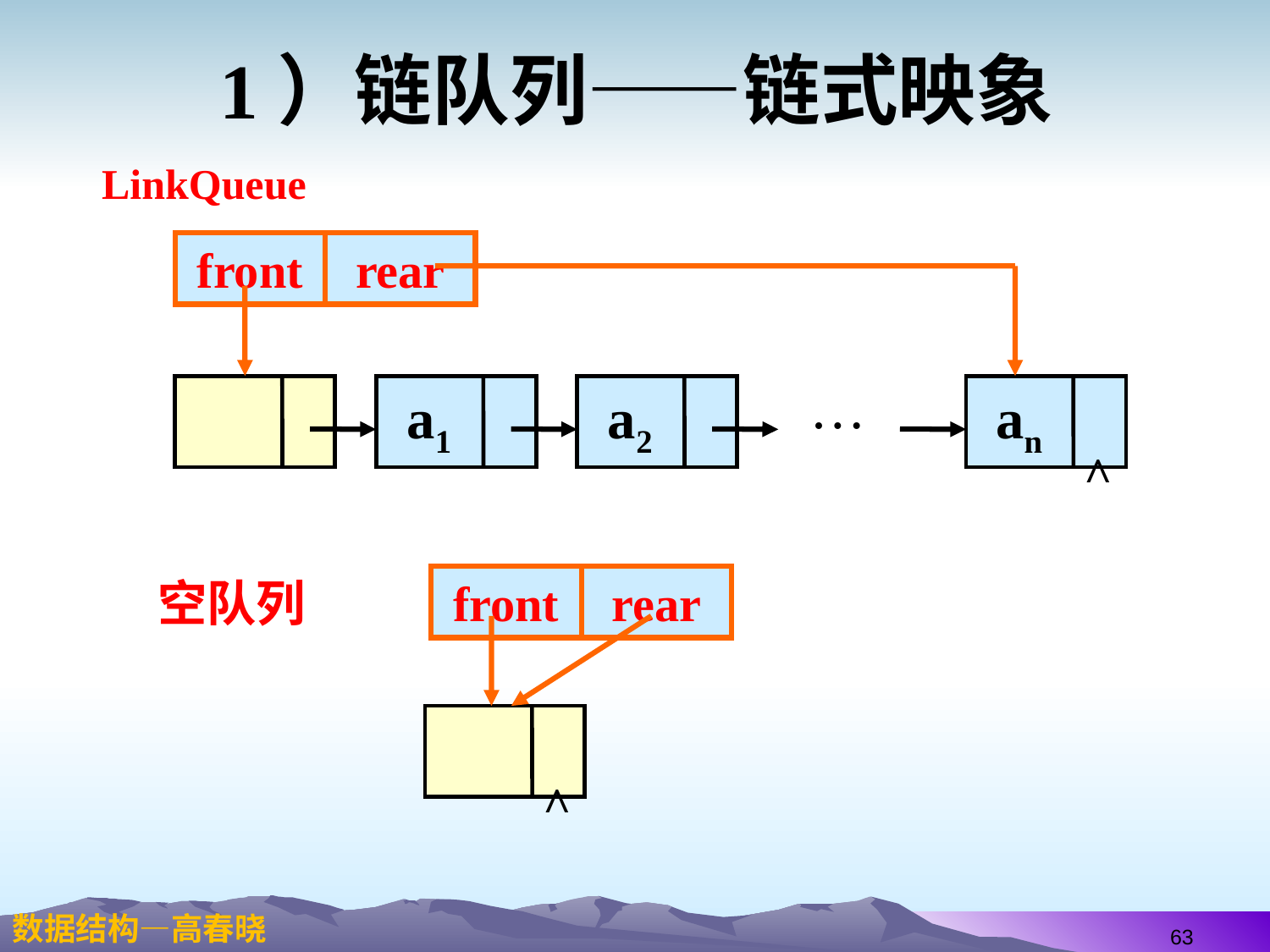

# 1）链队列——链式映象
LinkQueue
front
rear

…

a1

a2

an
^

空队列
front
rear

^
63